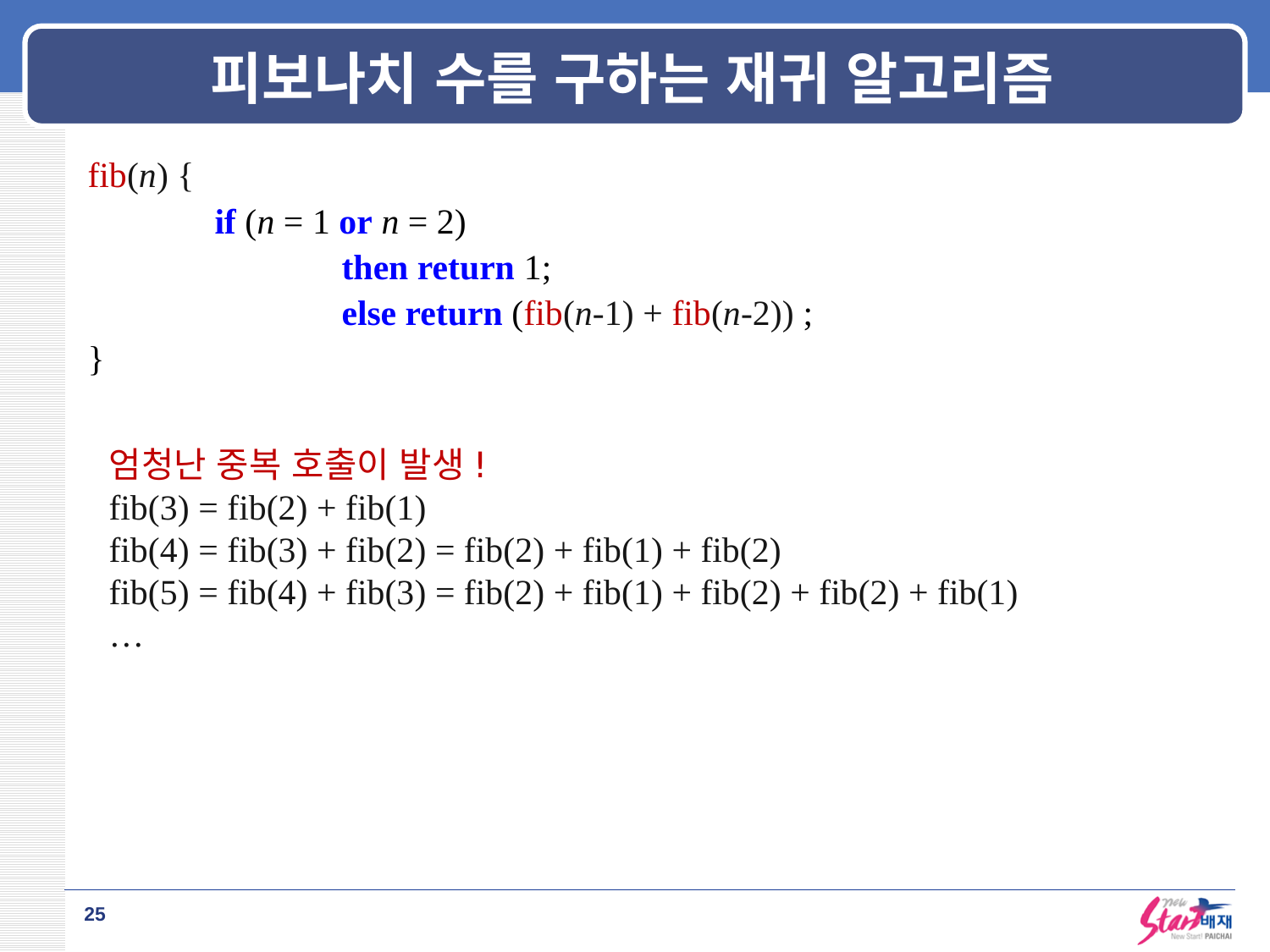

# 피보나치 수를 구하는 재귀 알고리즘
fib(n) {
	if (n = 1 or n = 2)
		then return 1;
		else return (fib(n-1) + fib(n-2)) ;
}

엄청난 중복 호출이 발생!
fib(3) = fib(2) + fib(1)
fib(4) = fib(3) + fib(2) = fib(2) + fib(1) + fib(2)
fib(5) = fib(4) + fib(3) = fib(2) + fib(1) + fib(2) + fib(2) + fib(1)
…

25